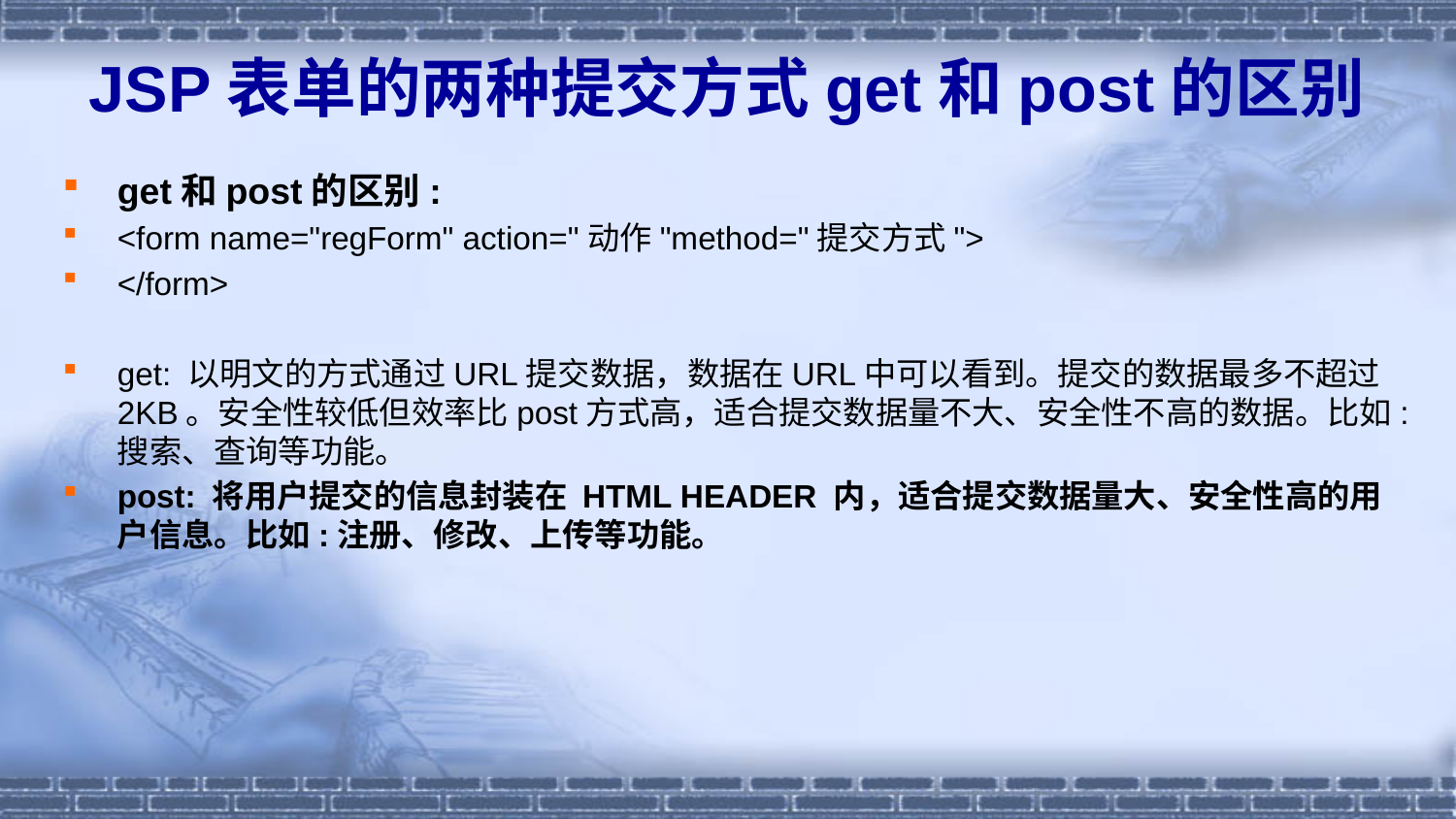

# JSP表单的两种提交方式get和post的区别
get和post的区别:
<form name="regForm" action="动作"method="提交方式">
</form>

get: 以明文的方式通过URL提交数据，数据在URL中可以看到。提交的数据最多不超过2KB。安全性较低但效率比post方式高，适合提交数据量不大、安全性不高的数据。比如:搜索、查询等功能。
post: 将用户提交的信息封装在 HTML HEADER 内，适合提交数据量大、安全性高的用户信息。比如:注册、修改、上传等功能。